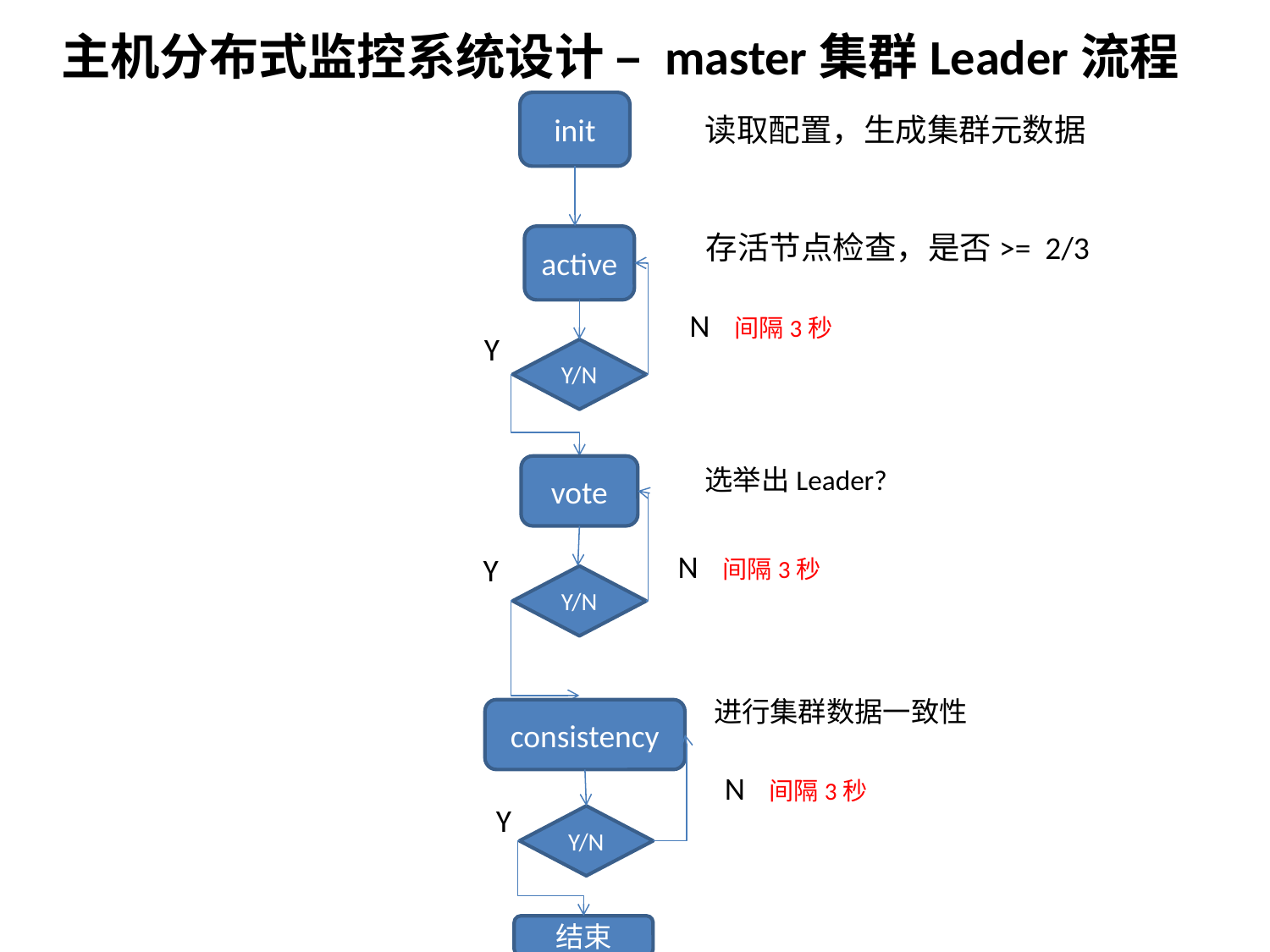

主机分布式监控系统设计 – master集群Leader流程
init
读取配置，生成集群元数据
存活节点检查，是否>=  2/3
active
N   间隔3秒
Y
Y/N
vote
选举出Leader?
N   间隔3秒
Y
Y/N
进行集群数据一致性
consistency
N   间隔3秒
Y
Y/N
结束